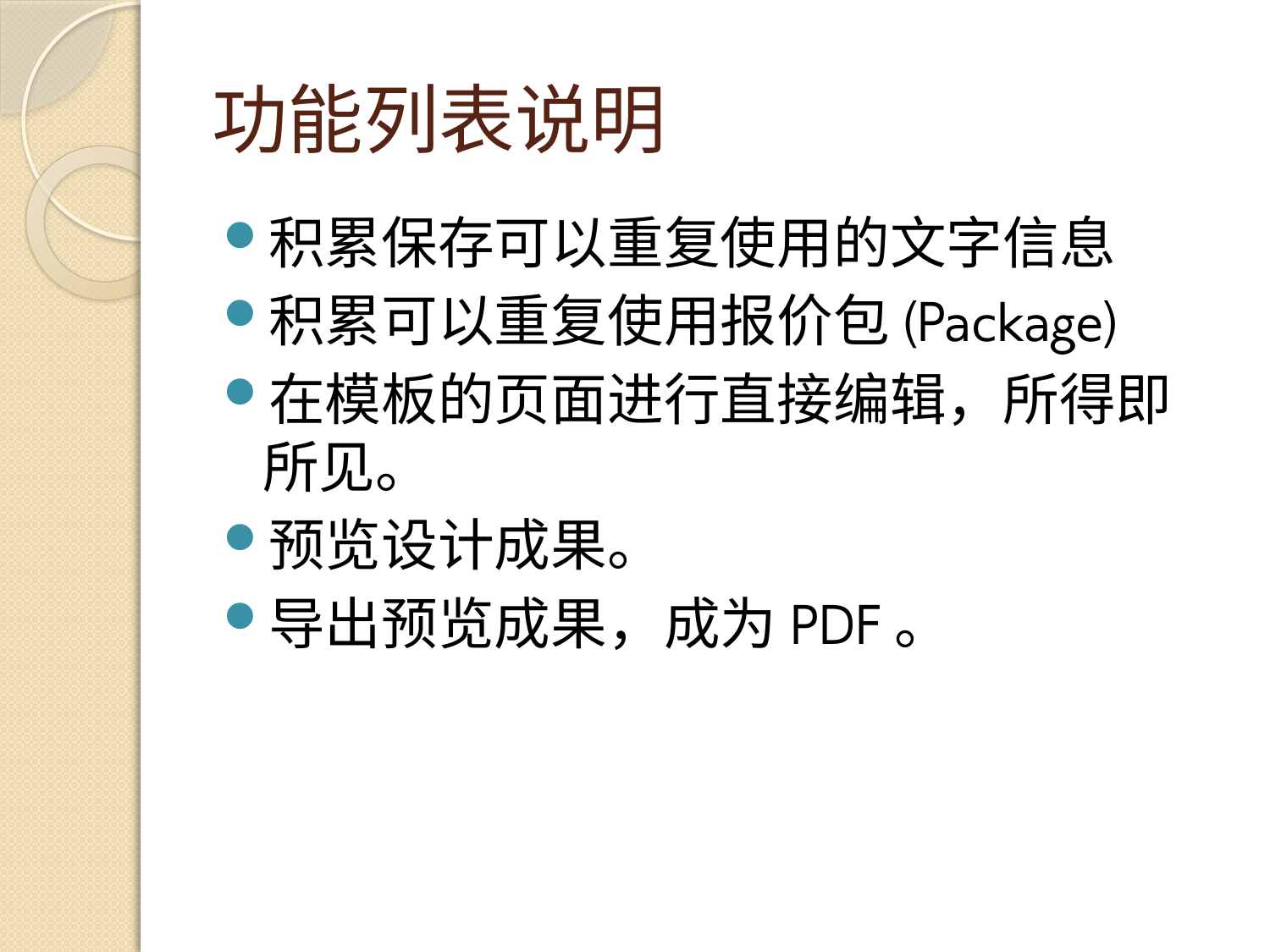

# 功能列表说明
积累保存可以重复使用的文字信息
积累可以重复使用报价包(Package)
在模板的页面进行直接编辑，所得即所见。
预览设计成果。
导出预览成果，成为PDF。